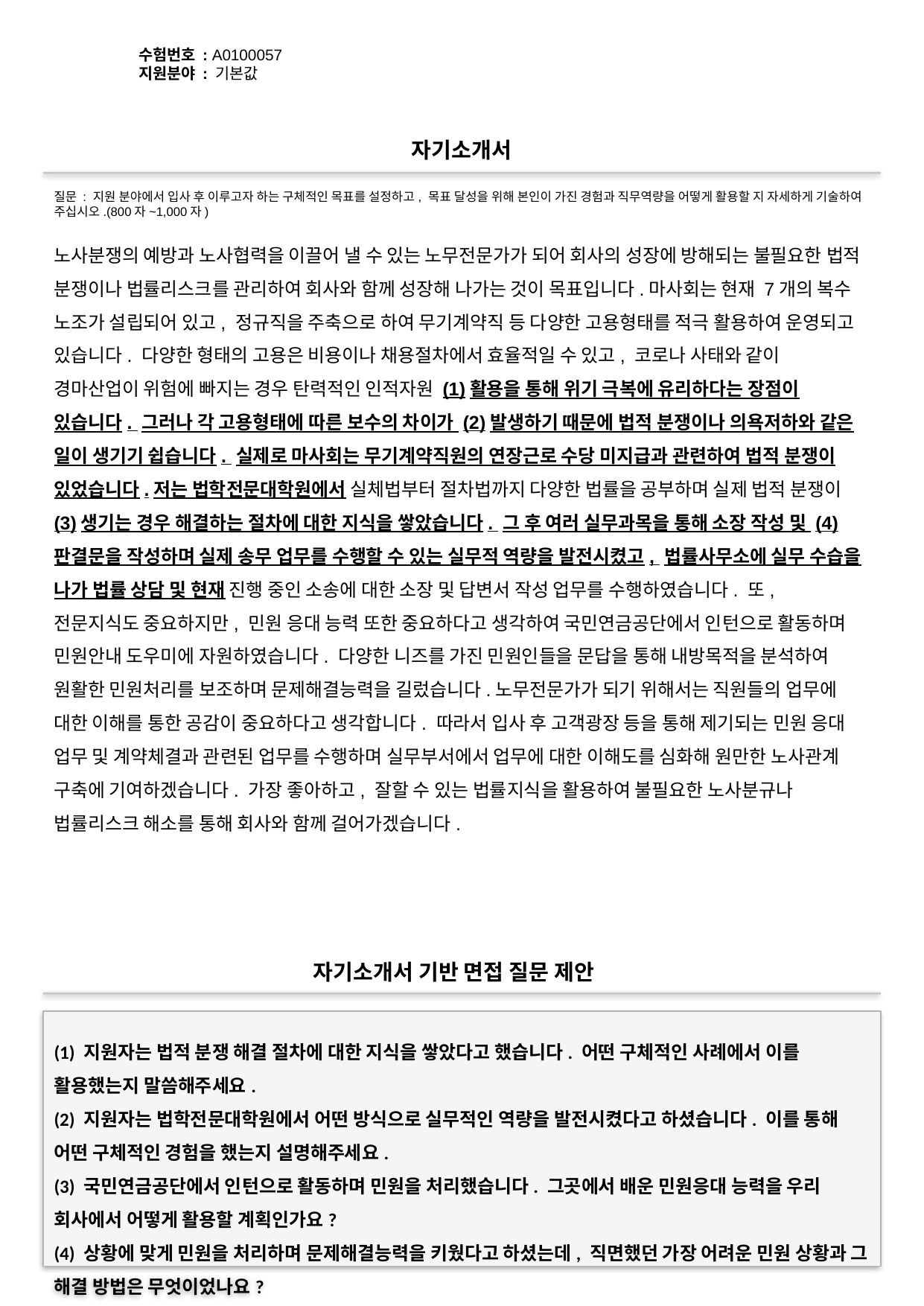

수험번호 : A0100057
지원분야 : 기본값
#

자기소개서

질문 : 지원 분야에서 입사 후 이루고자 하는 구체적인 목표를 설정하고, 목표 달성을 위해 본인이 가진 경험과 직무역량을 어떻게 활용할 지 자세하게 기술하여 주십시오.(800자~1,000자)

노사분쟁의 예방과 노사협력을 이끌어 낼 수 있는 노무전문가가 되어 회사의 성장에 방해되는 불필요한 법적 분쟁이나 법률리스크를 관리하여 회사와 함께 성장해 나가는 것이 목표입니다.마사회는 현재 7개의 복수 노조가 설립되어 있고, 정규직을 주축으로 하여 무기계약직 등 다양한 고용형태를 적극 활용하여 운영되고 있습니다. 다양한 형태의 고용은 비용이나 채용절차에서 효율적일 수 있고, 코로나 사태와 같이 경마산업이 위험에 빠지는 경우 탄력적인 인적자원 (1)활용을 통해 위기 극복에 유리하다는 장점이 있습니다. 그러나 각 고용형태에 따른 보수의 차이가 (2)발생하기 때문에 법적 분쟁이나 의욕저하와 같은 일이 생기기 쉽습니다. 실제로 마사회는 무기계약직원의 연장근로 수당 미지급과 관련하여 법적 분쟁이 있었습니다.저는 법학전문대학원에서 실체법부터 절차법까지 다양한 법률을 공부하며 실제 법적 분쟁이 (3)생기는 경우 해결하는 절차에 대한 지식을 쌓았습니다. 그 후 여러 실무과목을 통해 소장 작성 및 (4)판결문을 작성하며 실제 송무 업무를 수행할 수 있는 실무적 역량을 발전시켰고, 법률사무소에 실무 수습을 나가 법률 상담 및 현재 진행 중인 소송에 대한 소장 및 답변서 작성 업무를 수행하였습니다. 또, 전문지식도 중요하지만, 민원 응대 능력 또한 중요하다고 생각하여 국민연금공단에서 인턴으로 활동하며 민원안내 도우미에 자원하였습니다. 다양한 니즈를 가진 민원인들을 문답을 통해 내방목적을 분석하여 원활한 민원처리를 보조하며 문제해결능력을 길렀습니다.노무전문가가 되기 위해서는 직원들의 업무에 대한 이해를 통한 공감이 중요하다고 생각합니다. 따라서 입사 후 고객광장 등을 통해 제기되는 민원 응대 업무 및 계약체결과 관련된 업무를 수행하며 실무부서에서 업무에 대한 이해도를 심화해 원만한 노사관계 구축에 기여하겠습니다. 가장 좋아하고, 잘할 수 있는 법률지식을 활용하여 불필요한 노사분규나 법률리스크 해소를 통해 회사와 함께 걸어가겠습니다.

자기소개서 기반 면접 질문 제안

(1) 지원자는 법적 분쟁 해결 절차에 대한 지식을 쌓았다고 했습니다. 어떤 구체적인 사례에서 이를 활용했는지 말씀해주세요.
(2) 지원자는 법학전문대학원에서 어떤 방식으로 실무적인 역량을 발전시켰다고 하셨습니다. 이를 통해 어떤 구체적인 경험을 했는지 설명해주세요.
(3) 국민연금공단에서 인턴으로 활동하며 민원을 처리했습니다. 그곳에서 배운 민원응대 능력을 우리 회사에서 어떻게 활용할 계획인가요?
(4) 상황에 맞게 민원을 처리하며 문제해결능력을 키웠다고 하셨는데, 직면했던 가장 어려운 민원 상황과 그 해결 방법은 무엇이었나요?